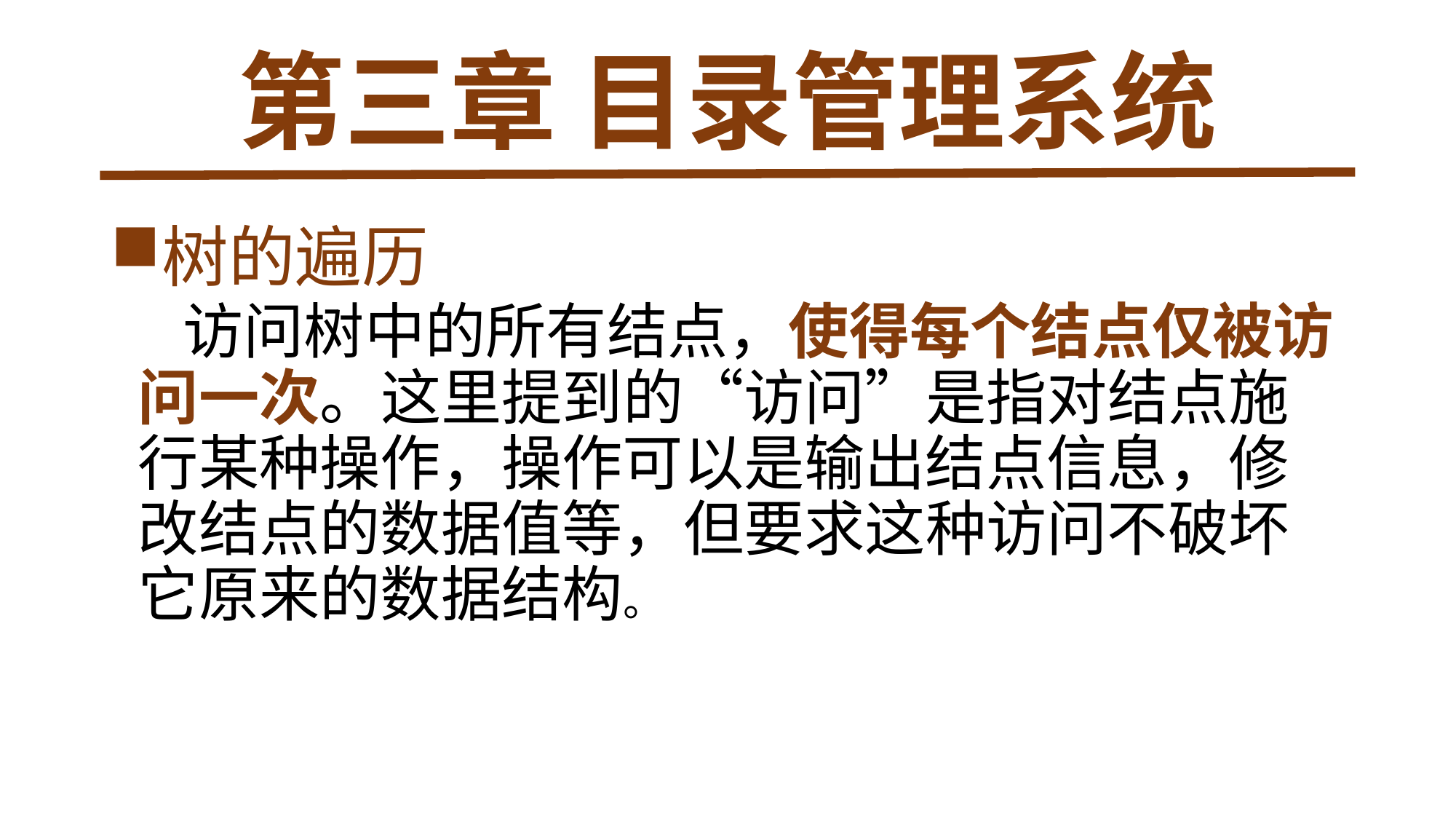

# 第三章 目录管理系统
树的遍历
   访问树中的所有结点，使得每个结点仅被访问一次。这里提到的“访问”是指对结点施行某种操作，操作可以是输出结点信息，修改结点的数据值等，但要求这种访问不破坏它原来的数据结构。